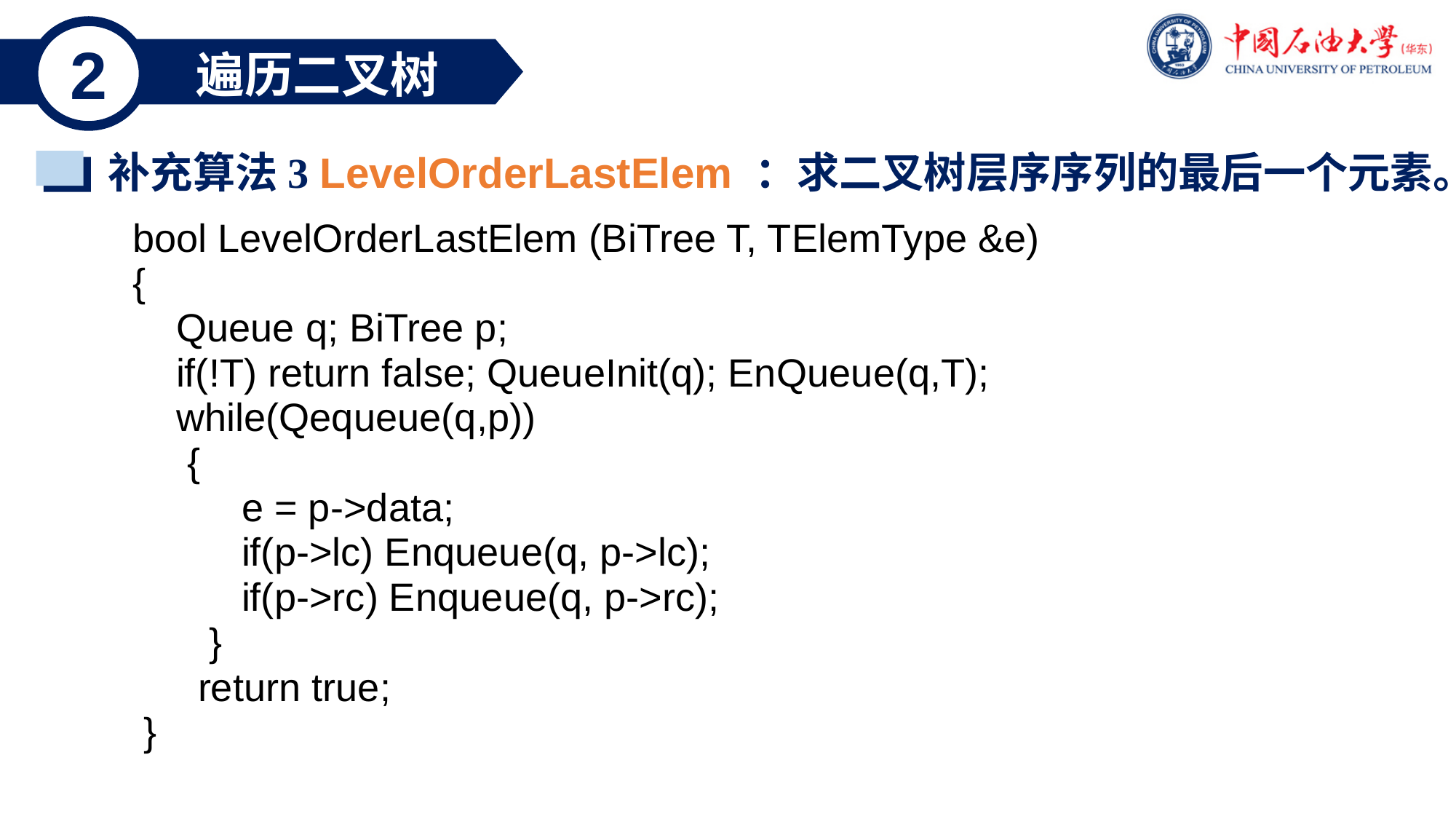

2
遍历二叉树
补充算法3 LevelOrderLastElem ：求二叉树层序序列的最后一个元素。

bool LevelOrderLastElem (BiTree T, TElemType &e)
{
    Queue q; BiTree p;
    if(!T) return false; QueueInit(q); EnQueue(q,T);
    while(Qequeue(q,p))
     {
          e = p->data;
          if(p->lc) Enqueue(q, p->lc);
          if(p->rc) Enqueue(q, p->rc);
       }
      return true;
 }